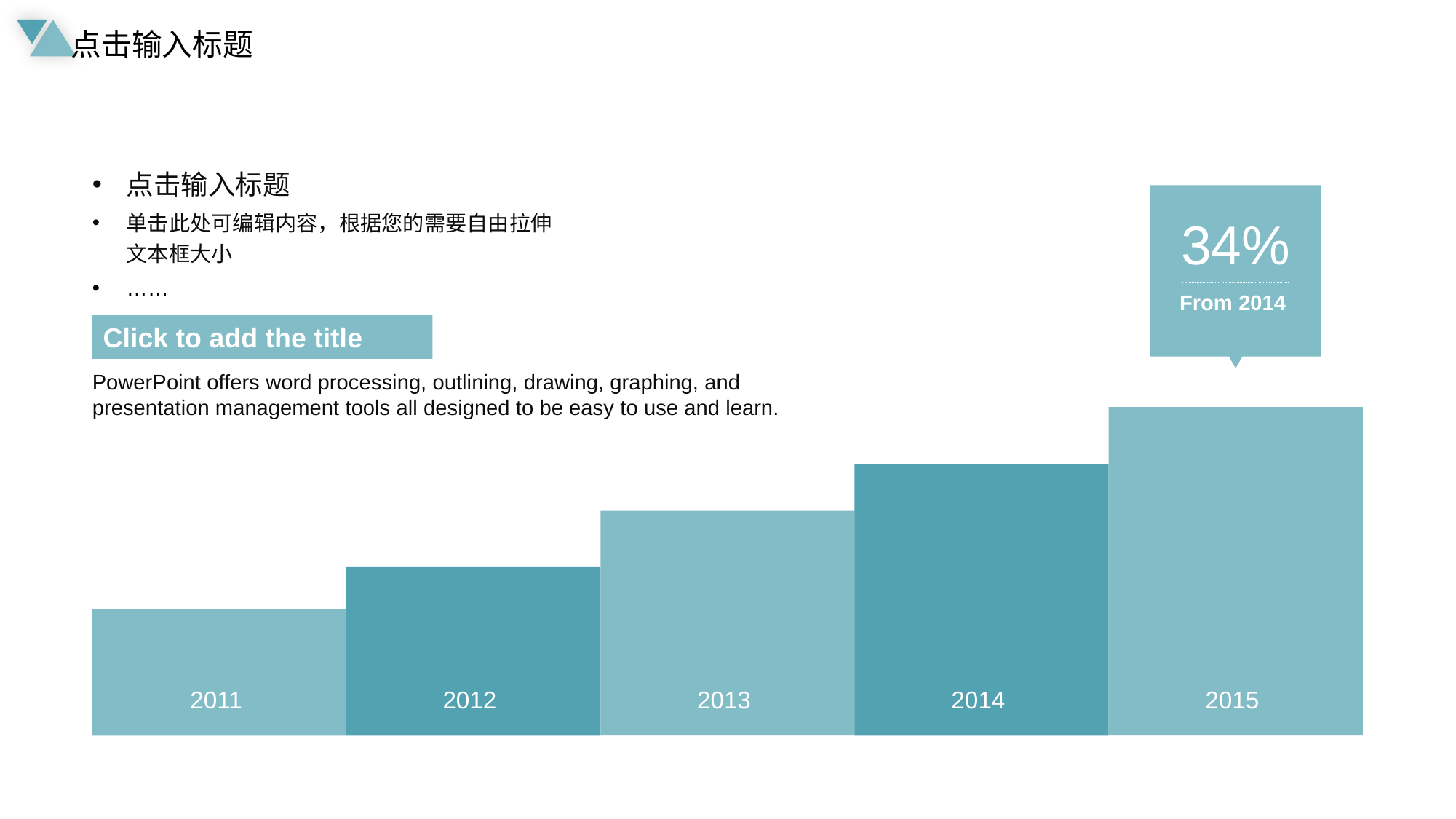

点击输入标题
点击输入标题
单击此处可编辑内容，根据您的需要自由拉伸文本框大小
……

34%
From 2014
Click to add the title
PowerPoint offers word processing, outlining, drawing, graphing, and presentation management tools all designed to be easy to use and learn.

2011
2012
2013
2014
2015